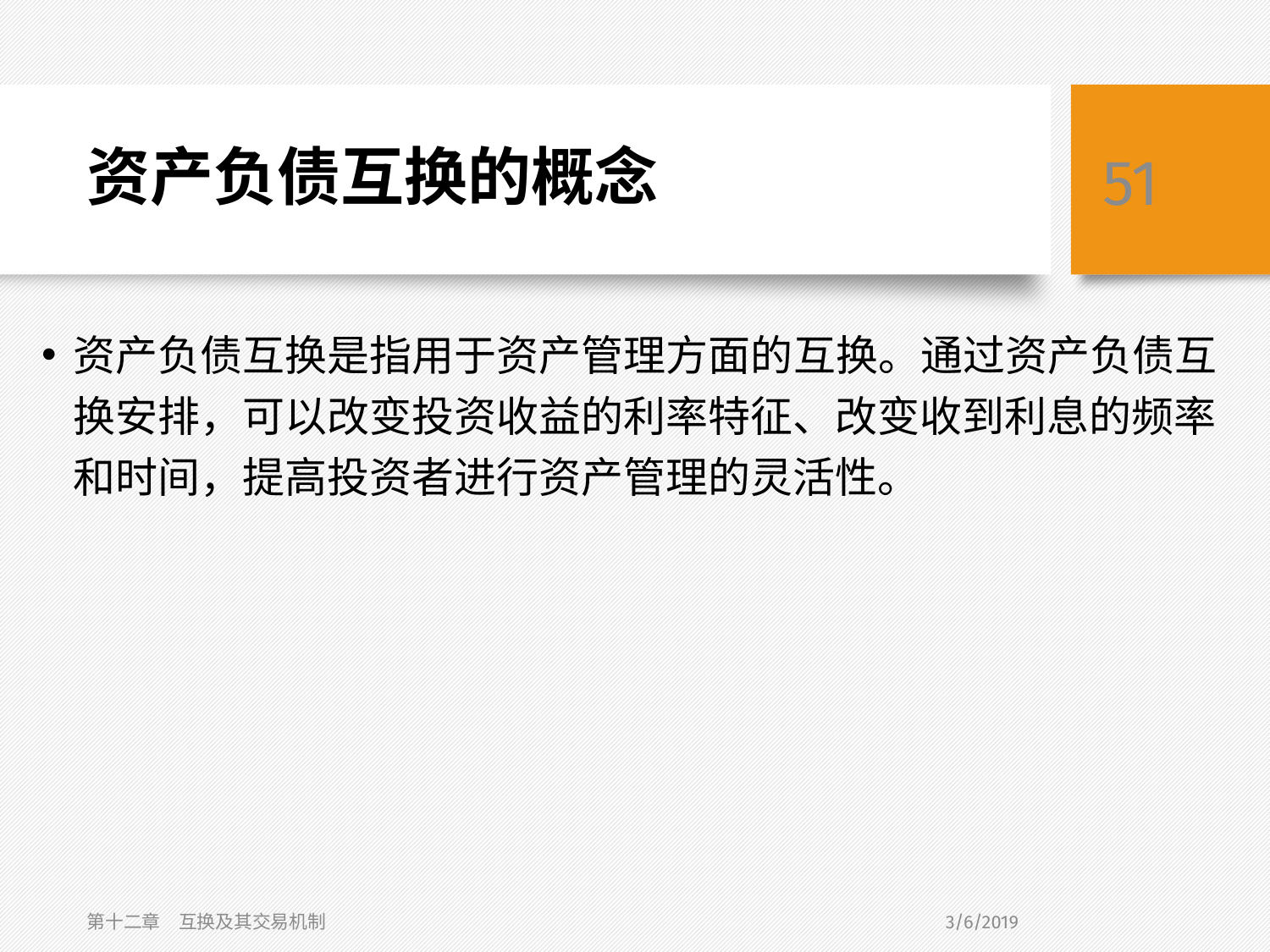

# 资产负债互换的概念
51
资产负债互换是指用于资产管理方面的互换。通过资产负债互换安排，可以改变投资收益的利率特征、改变收到利息的频率和时间，提高投资者进行资产管理的灵活性。

3/6/2019
第十二章　互换及其交易机制